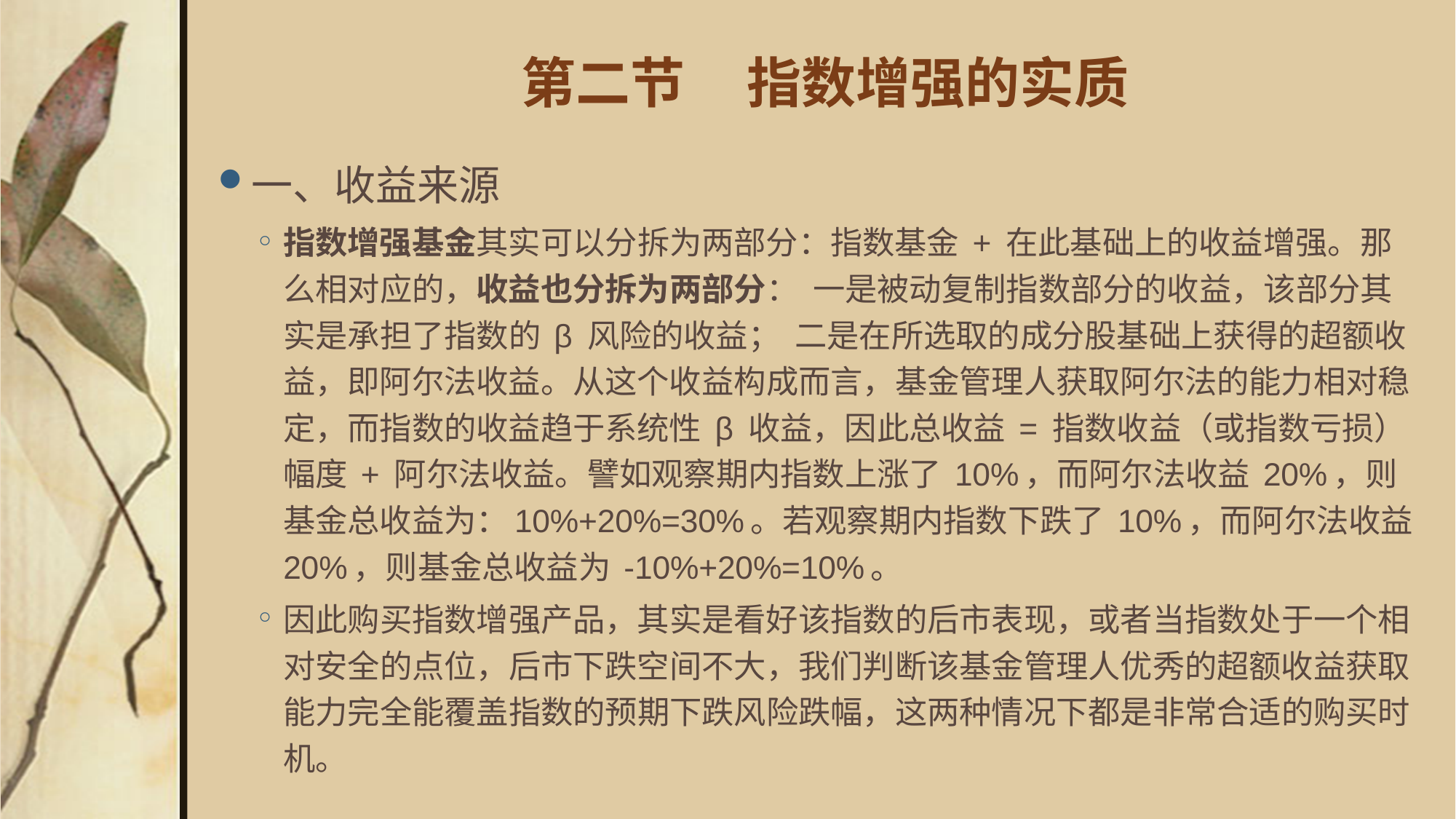

# 第二节     指数增强的实质
一、收益来源
指数增强基金其实可以分拆为两部分：指数基金 + 在此基础上的收益增强。那么相对应的，收益也分拆为两部分：  一是被动复制指数部分的收益，该部分其实是承担了指数的 β 风险的收益；  二是在所选取的成分股基础上获得的超额收益，即阿尔法收益。从这个收益构成而言，基金管理人获取阿尔法的能力相对稳定，而指数的收益趋于系统性 β 收益，因此总收益 = 指数收益（或指数亏损）幅度 + 阿尔法收益。譬如观察期内指数上涨了 10%，而阿尔法收益 20%，则基金总收益为：10%+20%=30%。若观察期内指数下跌了 10%，而阿尔法收益 20%，则基金总收益为 -10%+20%=10%。
因此购买指数增强产品，其实是看好该指数的后市表现，或者当指数处于一个相对安全的点位，后市下跌空间不大，我们判断该基金管理人优秀的超额收益获取能力完全能覆盖指数的预期下跌风险跌幅，这两种情况下都是非常合适的购买时机。